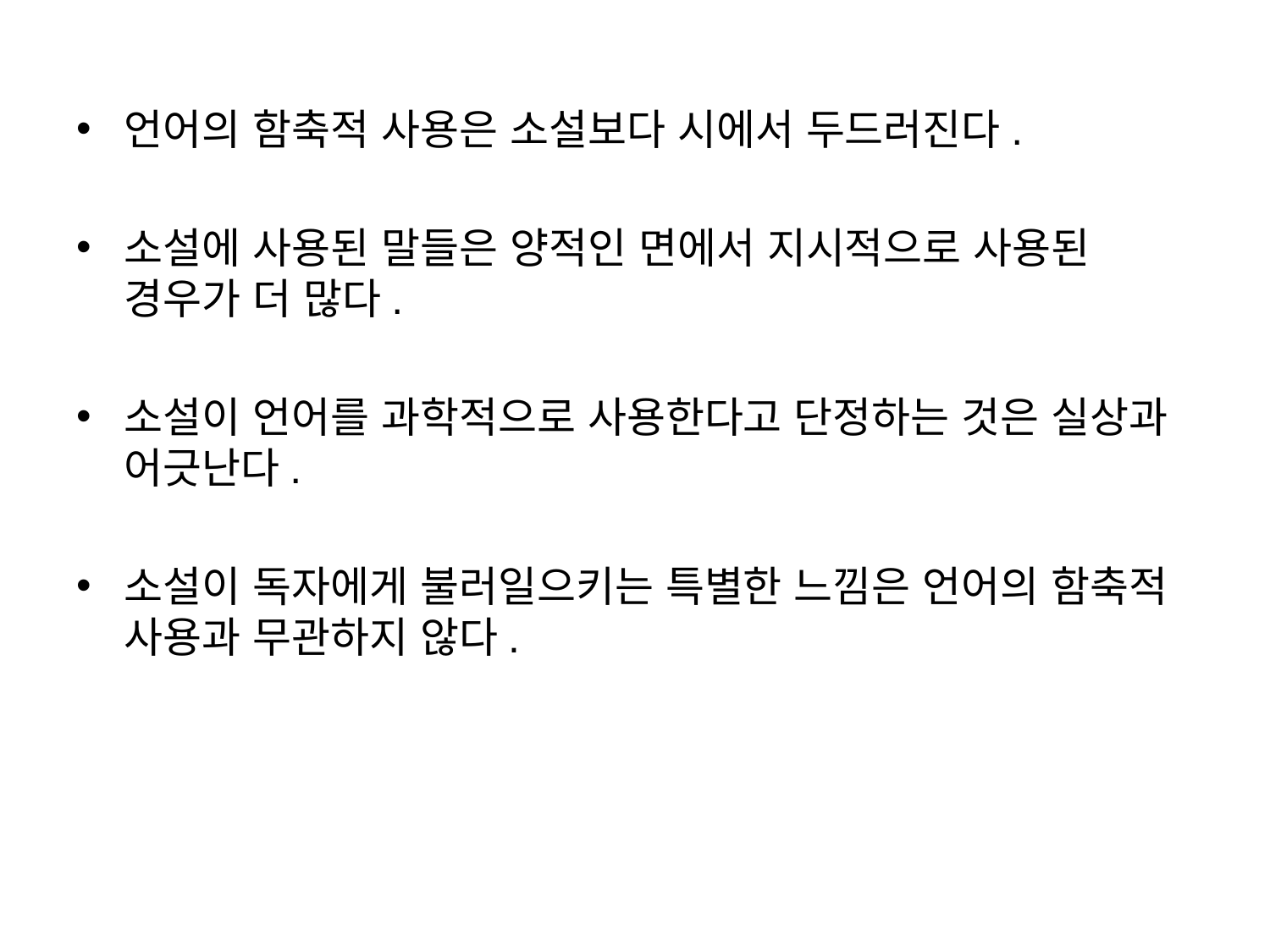

언어의 함축적 사용은 소설보다 시에서 두드러진다.

소설에 사용된 말들은 양적인 면에서 지시적으로 사용된 경우가 더 많다.

소설이 언어를 과학적으로 사용한다고 단정하는 것은 실상과 어긋난다.

소설이 독자에게 불러일으키는 특별한 느낌은 언어의 함축적 사용과 무관하지 않다.